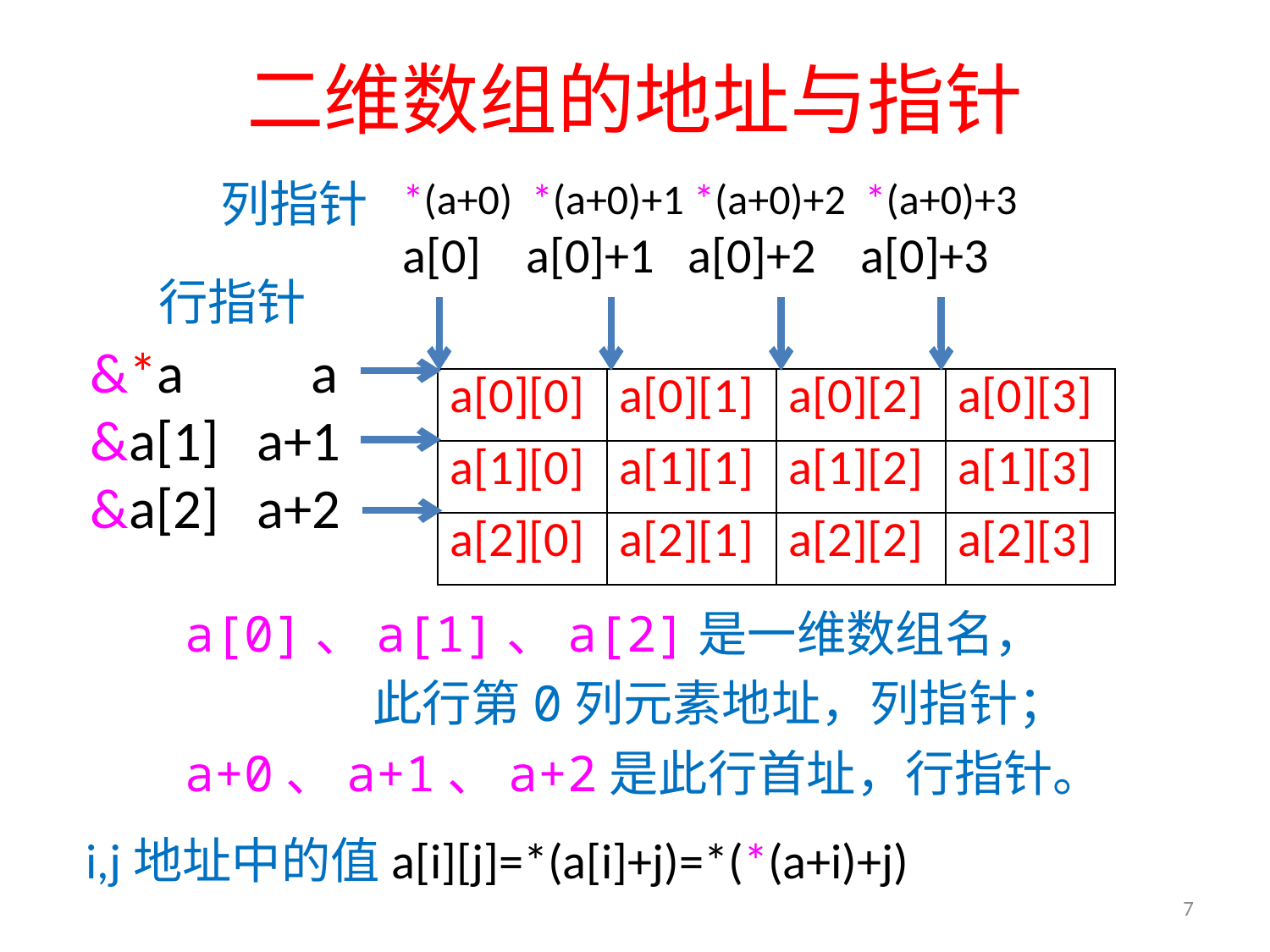

# 二维数组的地址与指针
*(a+0)  *(a+0)+1 *(a+0)+2  *(a+0)+3
a[0]    a[0]+1   a[0]+2    a[0]+3
列指针
行指针
&*a          a
&a[1]   a+1
&a[2]   a+2
| a[0][0] | a[0][1] | a[0][2] | a[0][3] |
| --- | --- | --- | --- |
| a[1][0] | a[1][1] | a[1][2] | a[1][3] |
| a[2][0] | a[2][1] | a[2][2] | a[2][3] |
a[0]、a[1]、a[2]是一维数组名，
                此行第0列元素地址，列指针；
a+0、a+1、a+2是此行首址，行指针。
i,j地址中的值a[i][j]=*(a[i]+j)=*(*(a+i)+j)
7